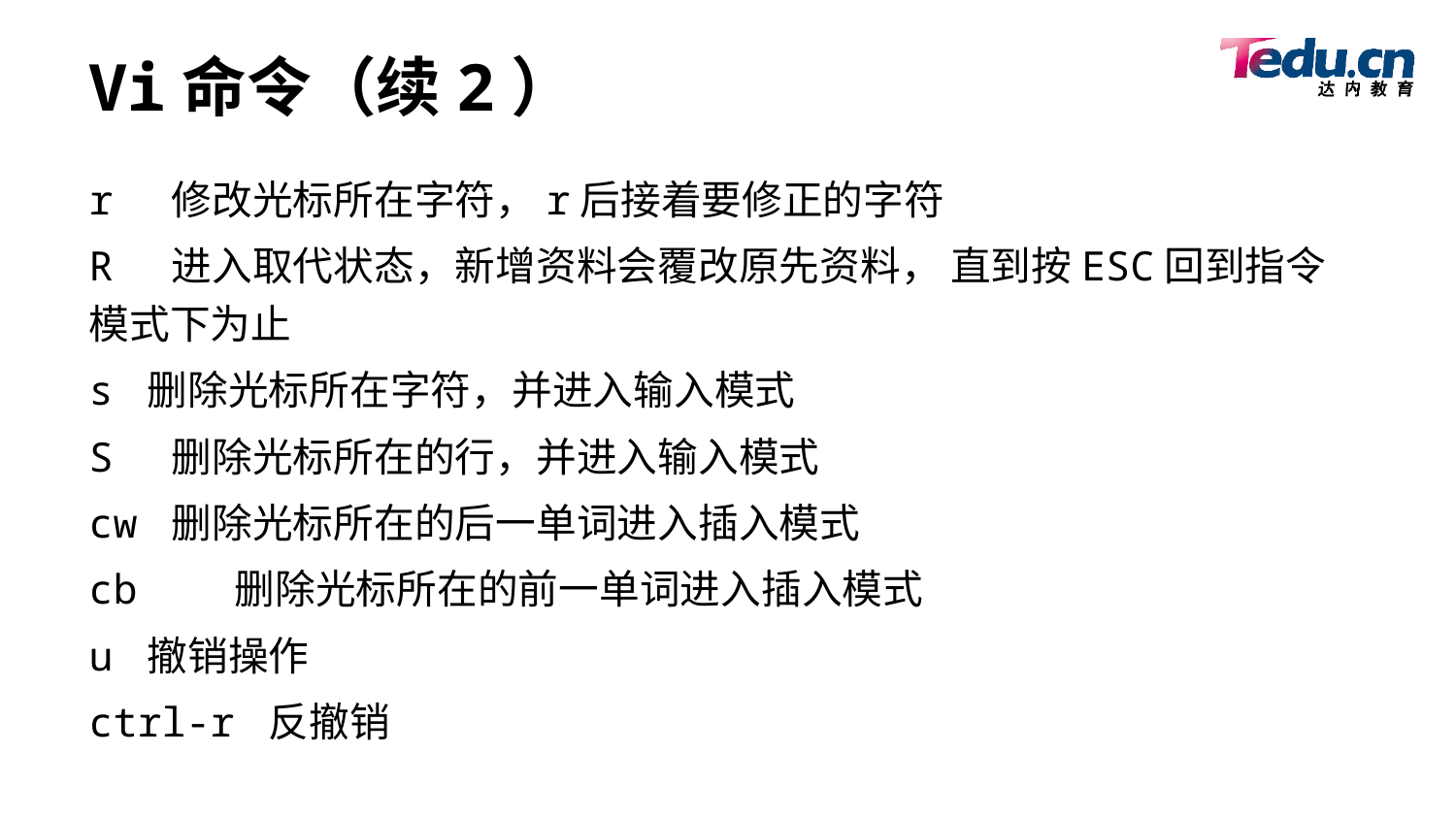

# Vi命令（续2）
r  修改光标所在字符，r后接着要修正的字符
R  进入取代状态，新增资料会覆改原先资料， 直到按ESC回到指令模式下为止
s 删除光标所在字符，并进入输入模式
S  删除光标所在的行，并进入输入模式
cw 删除光标所在的后一单词进入插入模式
cb	删除光标所在的前一单词进入插入模式
u 撤销操作
ctrl-r 反撤销